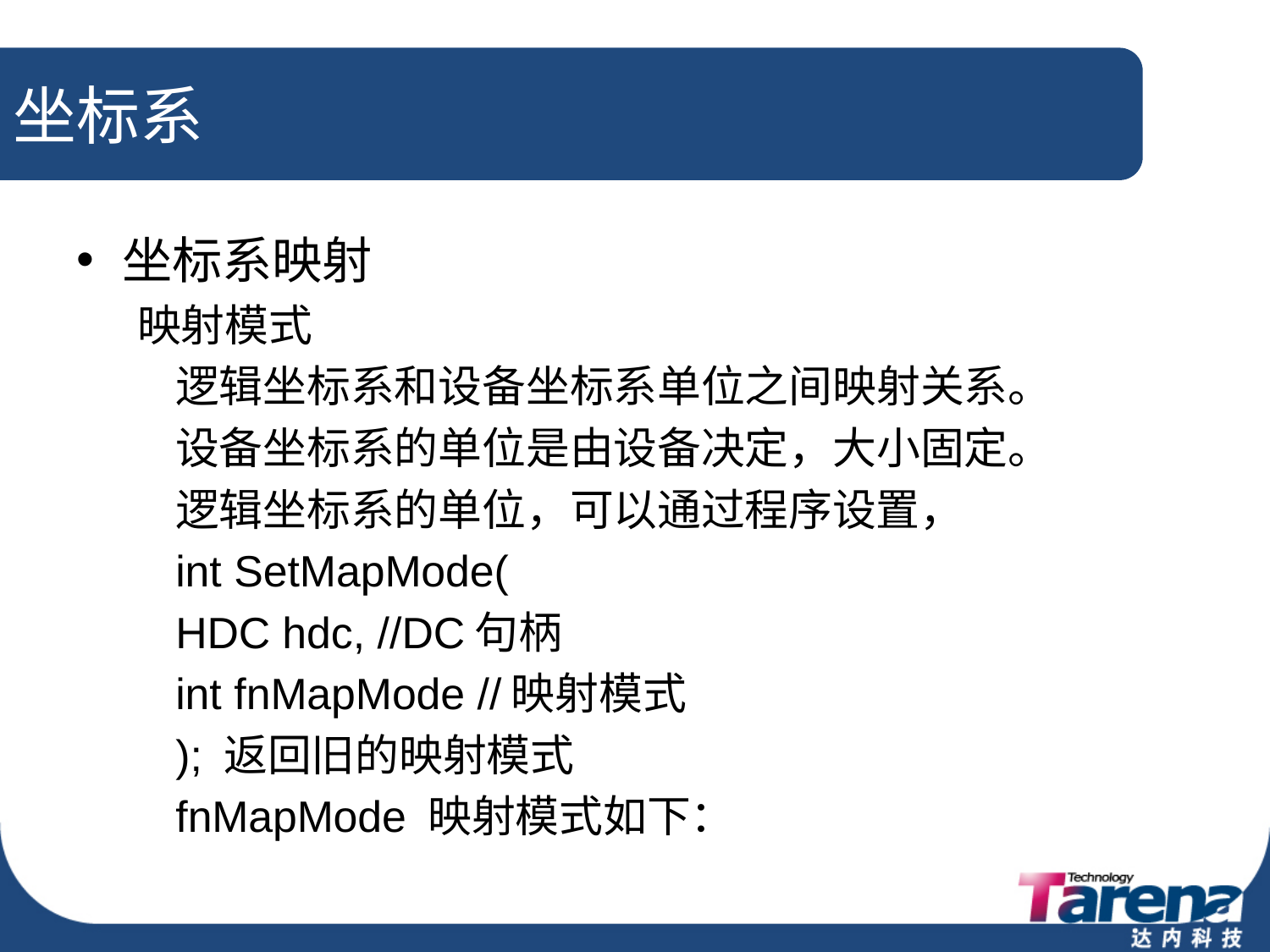

# 坐标系
坐标系映射
映射模式
	逻辑坐标系和设备坐标系单位之间映射关系。
	设备坐标系的单位是由设备决定，大小固定。
	逻辑坐标系的单位，可以通过程序设置，
	int SetMapMode(
		HDC hdc, //DC句柄
		int fnMapMode //映射模式
	); 返回旧的映射模式
	fnMapMode 映射模式如下：